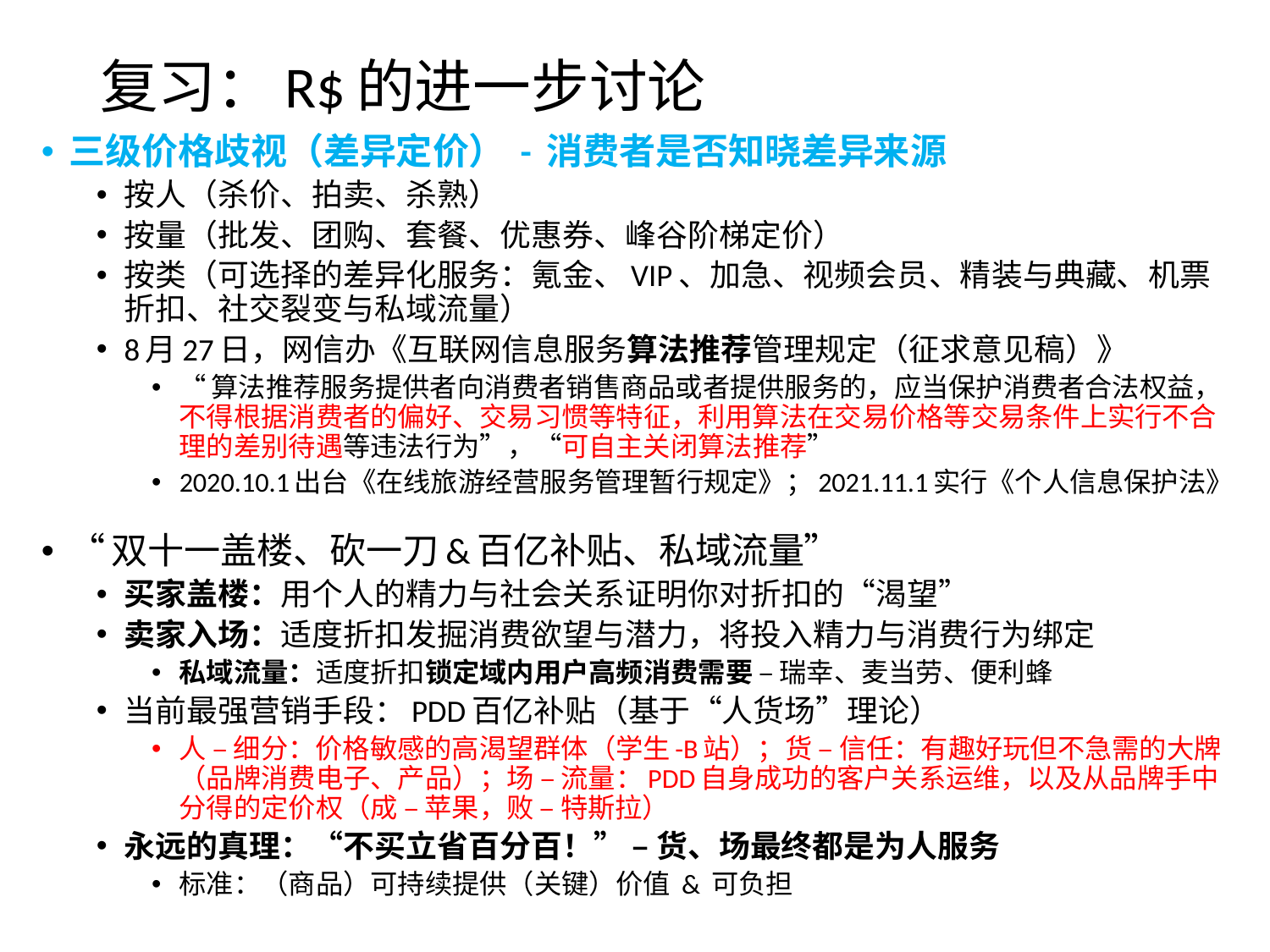

# 复习：R$的进一步讨论
三级价格歧视（差异定价） - 消费者是否知晓差异来源
按人（杀价、拍卖、杀熟）
按量（批发、团购、套餐、优惠券、峰谷阶梯定价）
按类（可选择的差异化服务：氪金、VIP、加急、视频会员、精装与典藏、机票折扣、社交裂变与私域流量）
8月27日，网信办《互联网信息服务算法推荐管理规定（征求意见稿）》
“算法推荐服务提供者向消费者销售商品或者提供服务的，应当保护消费者合法权益，不得根据消费者的偏好、交易习惯等特征，利用算法在交易价格等交易条件上实行不合理的差别待遇等违法行为”，“可自主关闭算法推荐”
2020.10.1出台《在线旅游经营服务管理暂行规定》；2021.11.1实行《个人信息保护法》

“双十一盖楼、砍一刀&百亿补贴、私域流量”
买家盖楼：用个人的精力与社会关系证明你对折扣的“渴望”
卖家入场：适度折扣发掘消费欲望与潜力，将投入精力与消费行为绑定
私域流量：适度折扣锁定域内用户高频消费需要 – 瑞幸、麦当劳、便利蜂
当前最强营销手段：PDD百亿补贴（基于“人货场”理论）
人 – 细分：价格敏感的高渴望群体（学生-B站）；货 – 信任：有趣好玩但不急需的大牌（品牌消费电子、产品）；场 – 流量：PDD自身成功的客户关系运维，以及从品牌手中分得的定价权（成 – 苹果，败 – 特斯拉）
永远的真理：“不买立省百分百！” – 货、场最终都是为人服务
标准：（商品）可持续提供（关键）价值 & 可负担